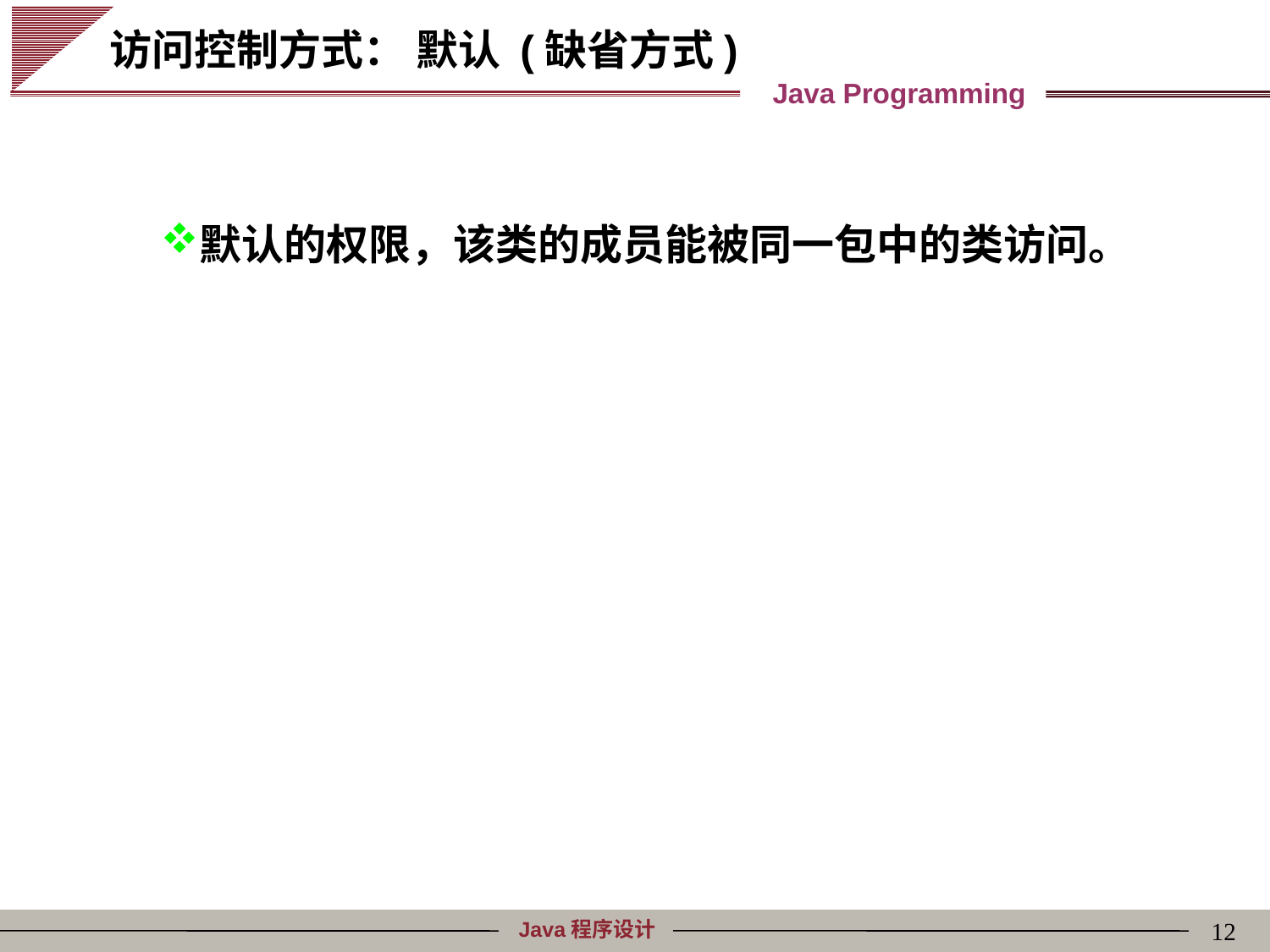

# 访问控制方式： 默认 (缺省方式)
默认的权限，该类的成员能被同一包中的类访问。